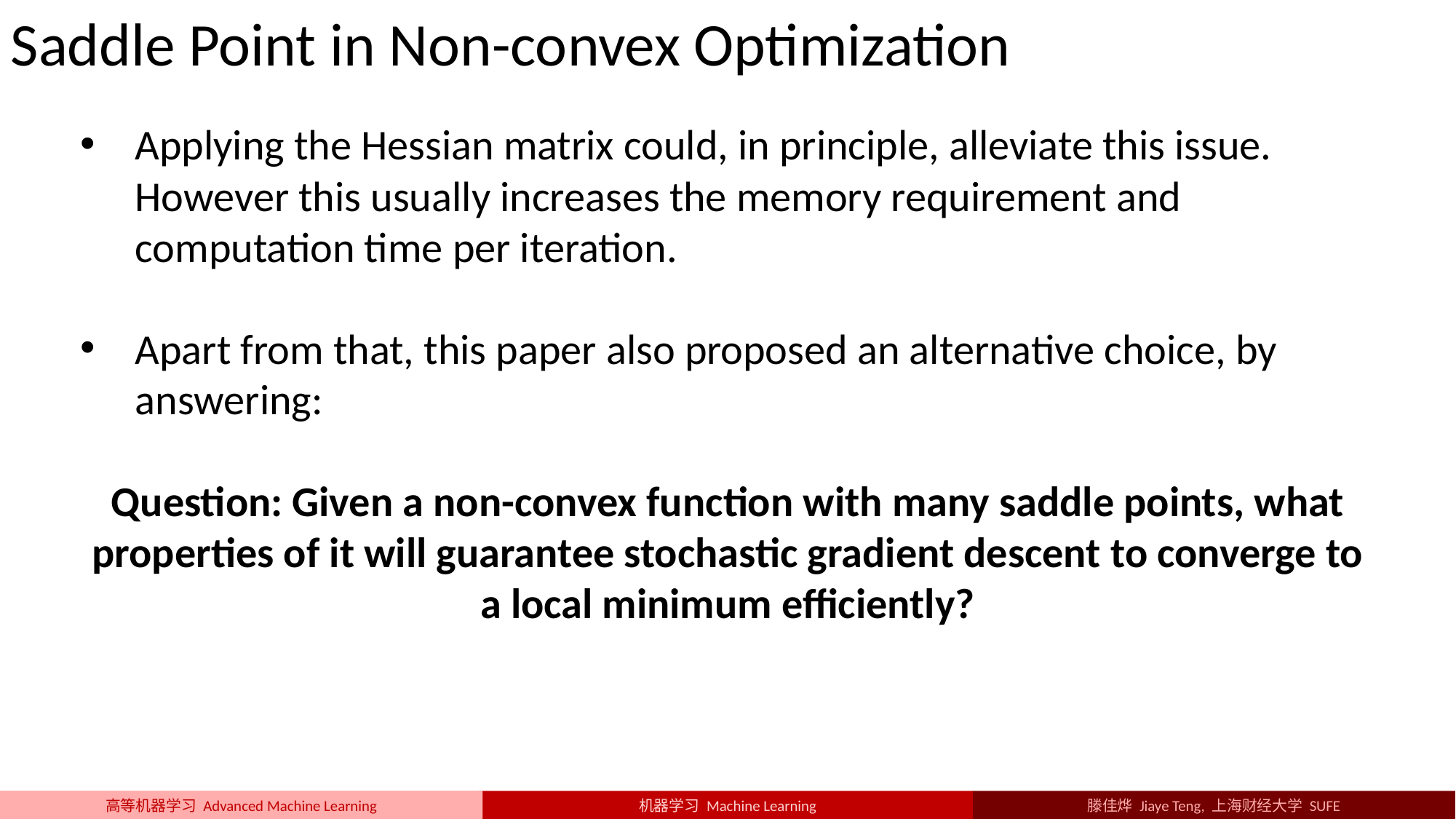

Saddle Point in Non-convex Optimization
Applying the Hessian matrix could, in principle, alleviate this issue. However this usually increases the memory requirement and computation time per iteration.

Apart from that, this paper also proposed an alternative choice, by answering:

Question: Given a non-convex function with many saddle points, what properties of it will guarantee stochastic gradient descent to converge to a local minimum efficiently?
机器学习 Machine Learning

高等机器学习 Advanced Machine Learning

滕佳烨 Jiaye Teng, 上海财经大学 SUFE